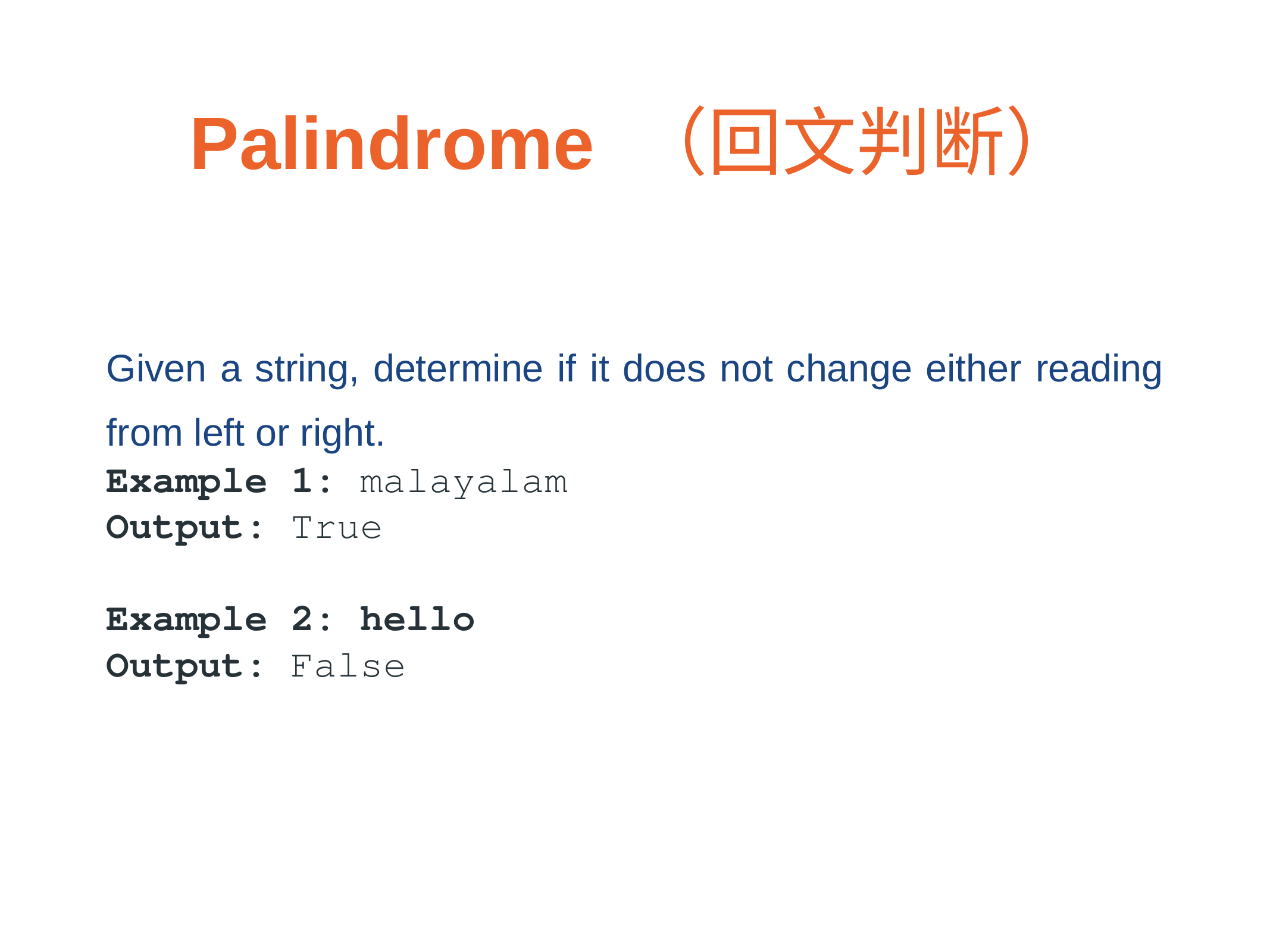

# Palindrome （回文判断）
Given a string, determine if it does not change either reading from left or right.
Example 1: malayalam
Output: True

Example 2: hello
Output: False